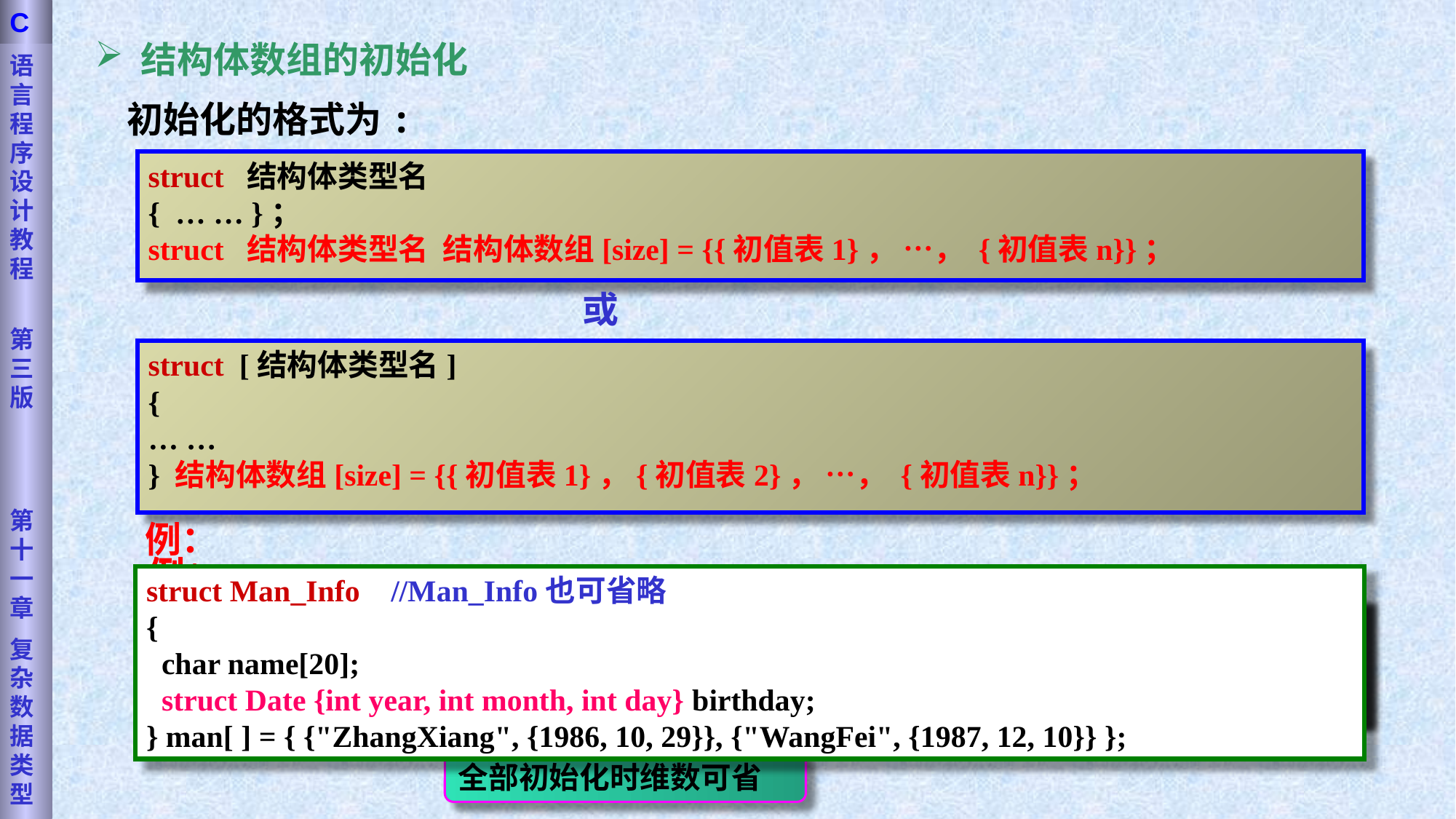

语言程序设计教程
第三版

第十一章
复杂数据类型
C
 结构体数组的初始化
初始化的格式为:
struct  结构体类型名
{  … … }；
struct  结构体类型名  结构体数组[size] = {{初值表1}， …， {初值表n}}；
或
struct  [结构体类型名]
{
… …
} 结构体数组[size] = {{初值表1}，{初值表2}， …， {初值表n}}；
例：
struct Man_Info    //Man_Info也可省略
{
  char name[20];
  struct Date {int year, int month, int day} birthday;
} man[ ] = { {"ZhangXiang", {1986, 10, 29}}, {"WangFei", {1987, 12, 10}} };
例：
struct  Student_Info  stu[3] = { "20020306", "ZhangMing", 'M', 18, 1, 90,
                                                     "20020307", "WangHai", 'M', 17, 1, 85,
                                                     "20020308", "LiHong", 'F', 18, 2, 95 };
顺序初始化
例：
struct  Student_Info  stu[ ] = {{"20020306", "ZhangMing", 'M', 18, 1, 90},
                                                    {"20020307", "WangHai", 'M', 17, 1, 85},
                                                    {"20020308", "LiHong", 'F', 18, 2, 95}};
分行初始化
全部初始化时维数可省
例：
struct  Student_Info  stu[3] = {{"20020306", "ZhangMing", 'M', 18, 1, 90},
                                                    {"20020307", "WangHai", 'M', 17, 1, 85},
                                                    {"20020308", "LiHong", 'F', 18, 2, 95}};
分行初始化